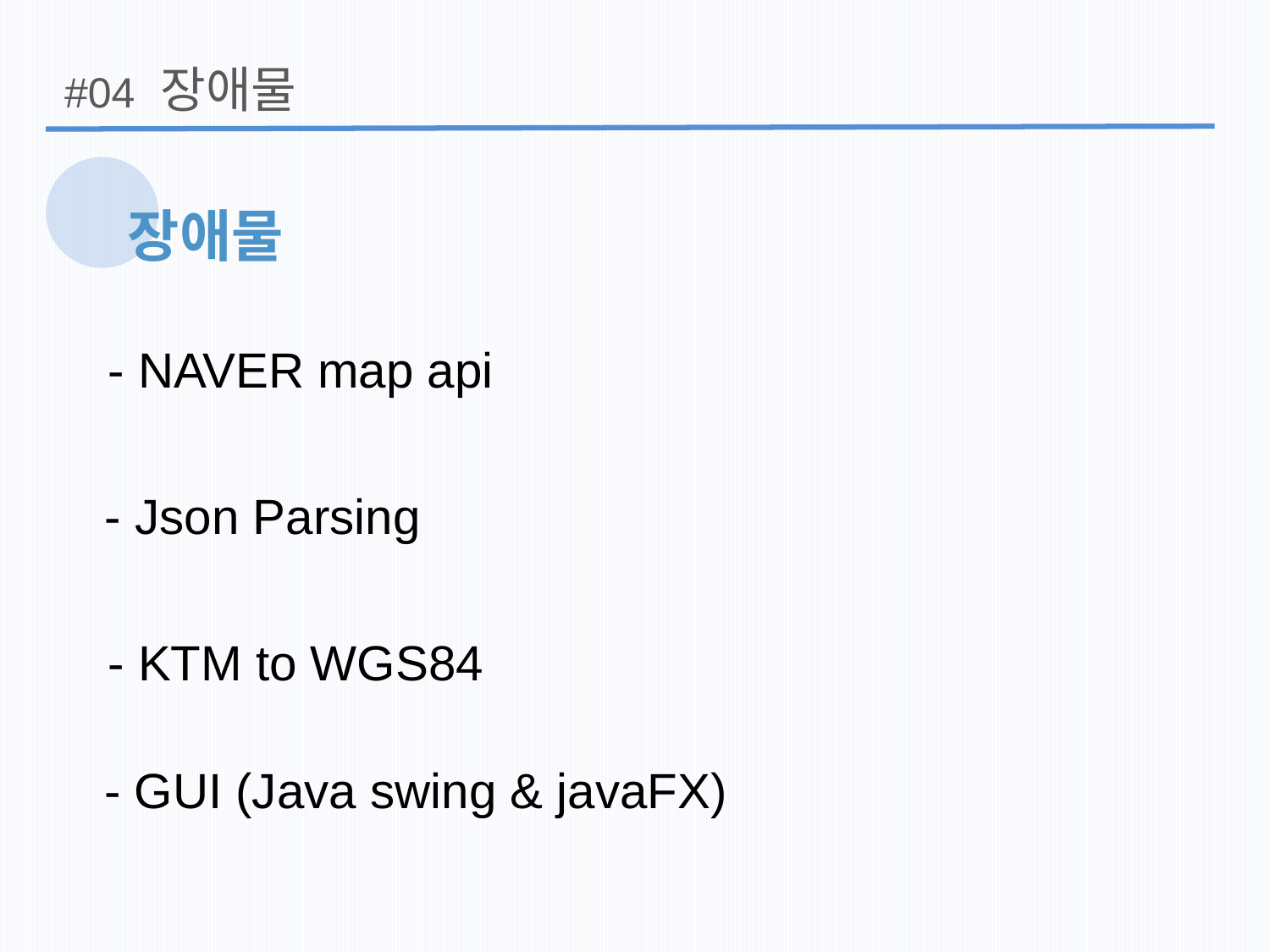

장애물
#04

장애물
- NAVER map api
- Json Parsing
- KTM to WGS84
- GUI (Java swing & javaFX)